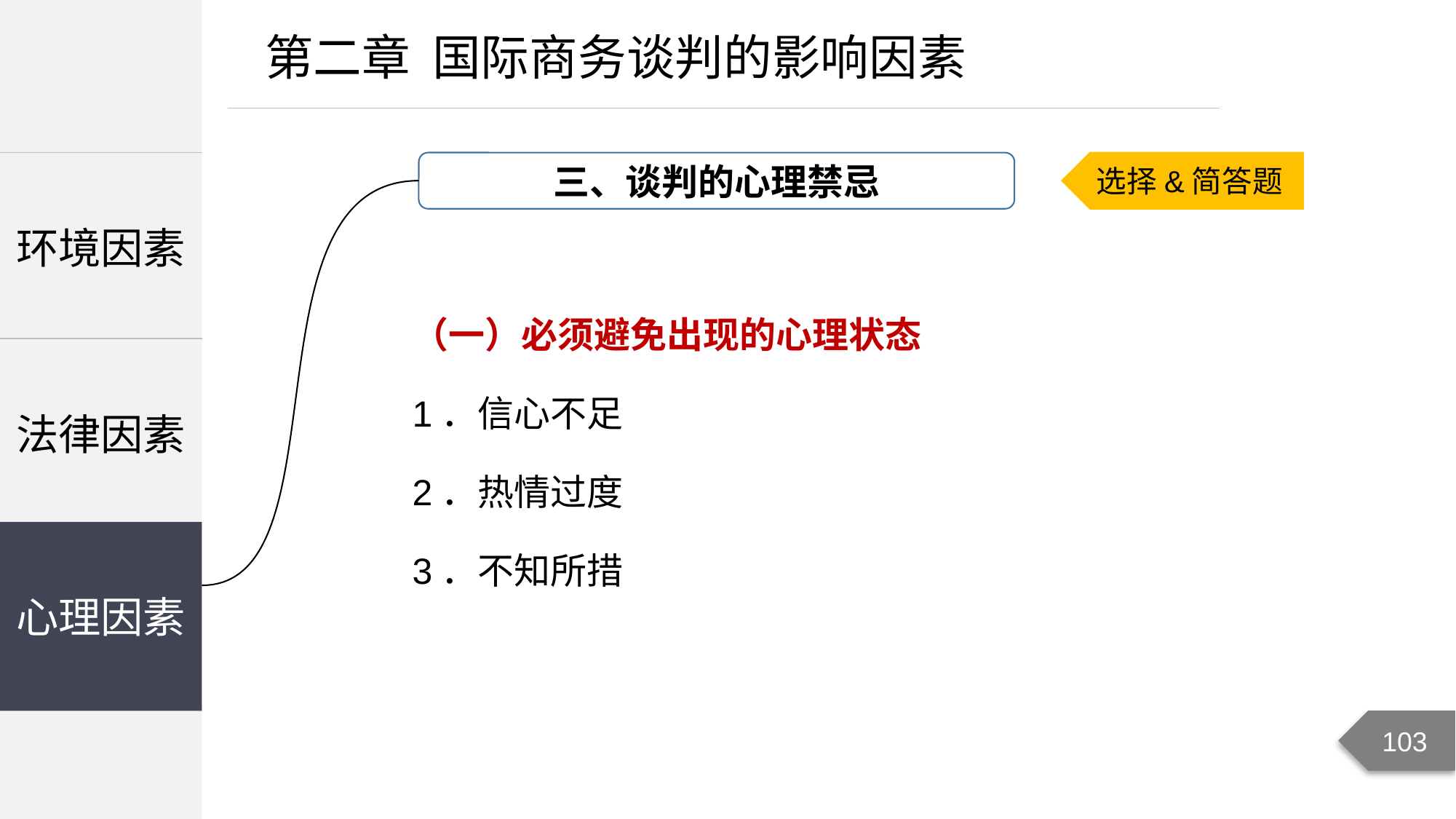

第二章  国际商务谈判的影响因素
三、谈判的心理禁忌
| 环境因素 |
| --- |
| 法律因素 |
| 心理因素 |
选择&简答题
（一）必须避免出现的心理状态
1．信心不足
2．热情过度
3．不知所措

心理因素
103